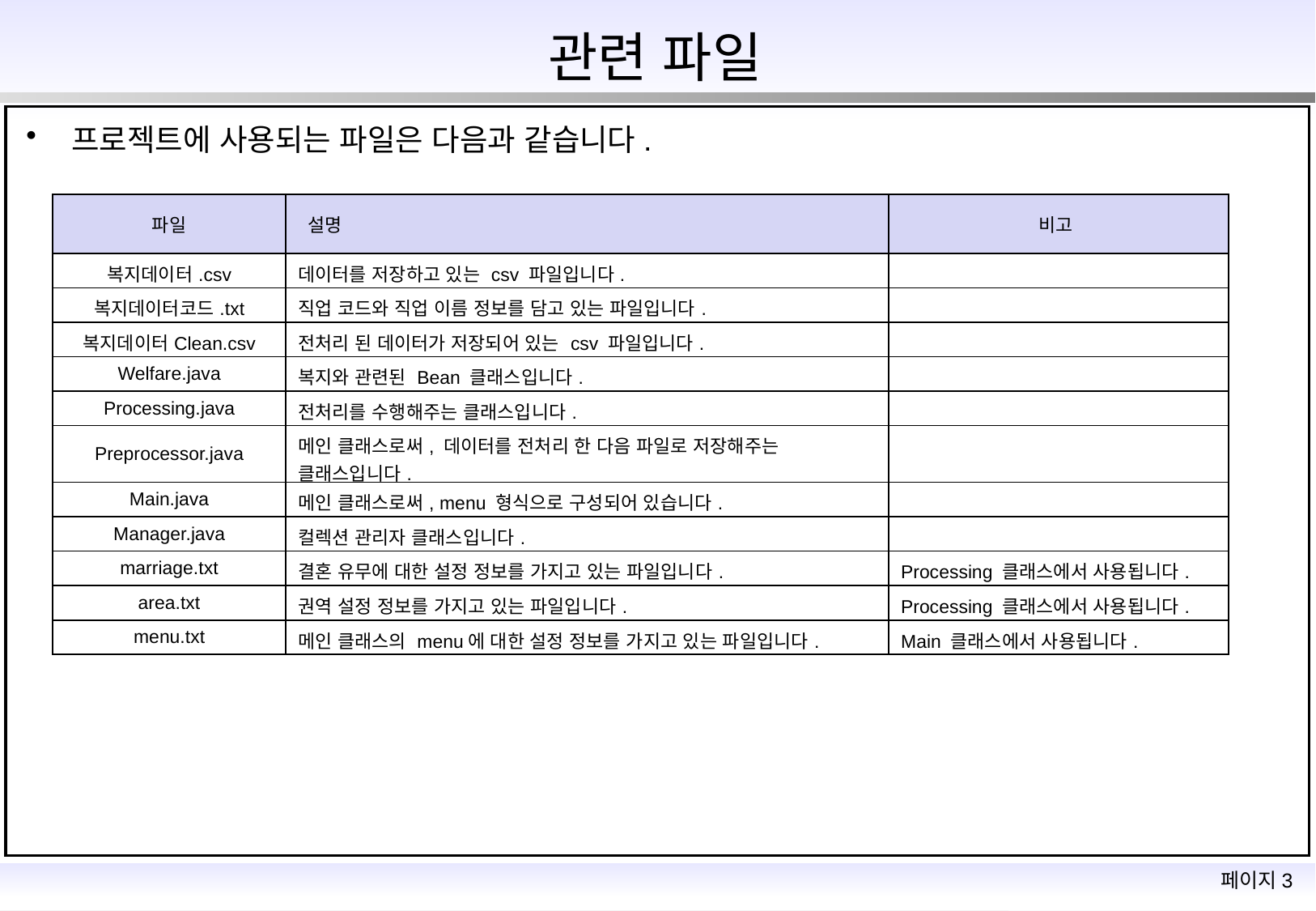

# 관련 파일
프로젝트에 사용되는 파일은 다음과 같습니다.
| 파일 | 설명 | 비고 |
| --- | --- | --- |
| 복지데이터.csv | 데이터를 저장하고 있는 csv 파일입니다. |  |
| 복지데이터코드.txt | 직업 코드와 직업 이름 정보를 담고 있는 파일입니다. |  |
| 복지데이터Clean.csv | 전처리 된 데이터가 저장되어 있는 csv 파일입니다. |  |
| Welfare.java | 복지와 관련된 Bean 클래스입니다. |  |
| Processing.java | 전처리를 수행해주는 클래스입니다. |  |
| Preprocessor.java | 메인 클래스로써, 데이터를 전처리 한 다음 파일로 저장해주는 클래스입니다. |  |
| Main.java | 메인 클래스로써, menu 형식으로 구성되어 있습니다. |  |
| Manager.java | 컬렉션 관리자 클래스입니다. |  |
| marriage.txt | 결혼 유무에 대한 설정 정보를 가지고 있는 파일입니다. | Processing 클래스에서 사용됩니다. |
| area.txt | 권역 설정 정보를 가지고 있는 파일입니다. | Processing 클래스에서 사용됩니다. |
| menu.txt | 메인 클래스의 menu에 대한 설정 정보를 가지고 있는 파일입니다. | Main 클래스에서 사용됩니다. |